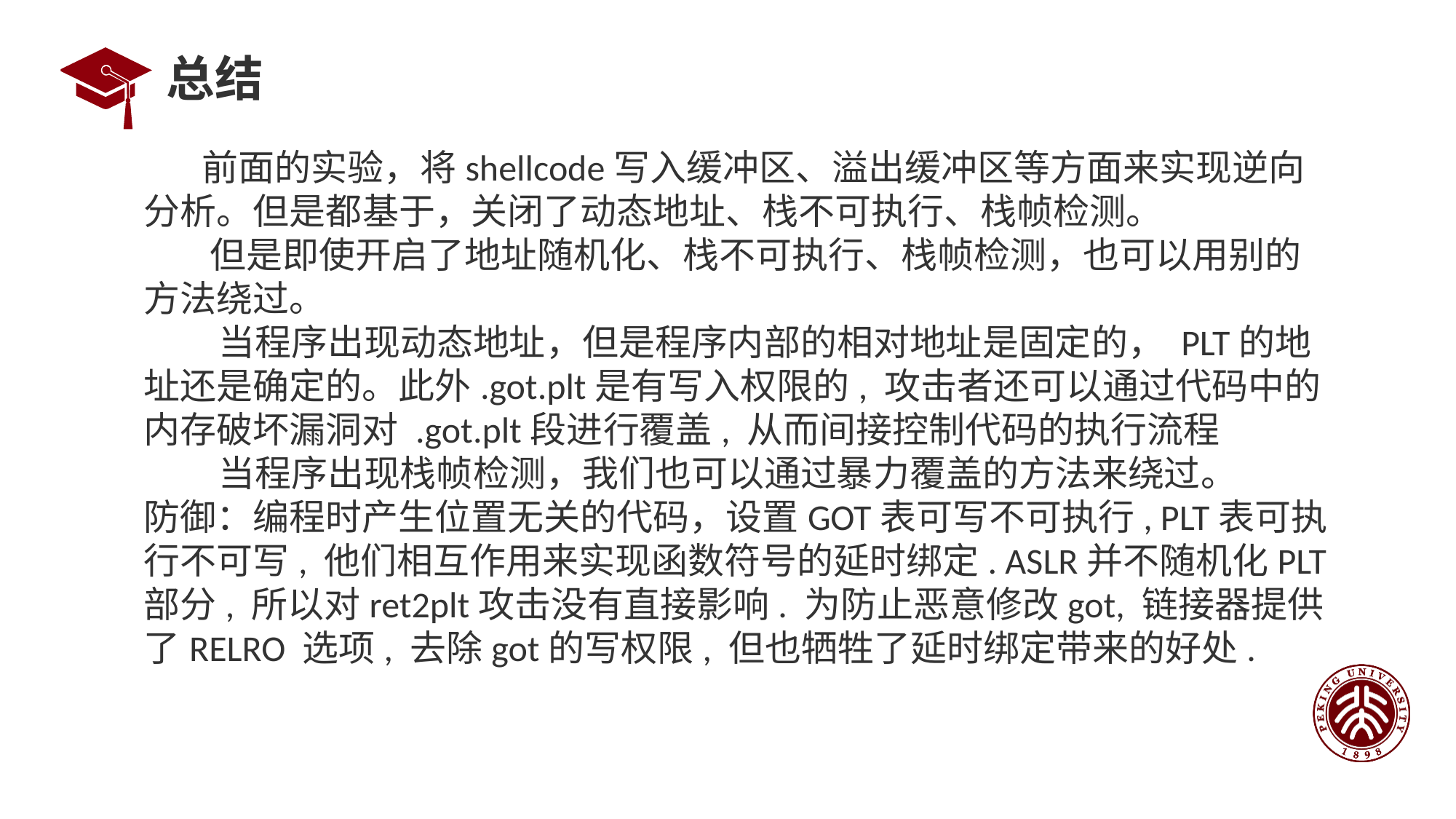

# 总结
      前面的实验，将shellcode写入缓冲区、溢出缓冲区等方面来实现逆向分析。但是都基于，关闭了动态地址、栈不可执行、栈帧检测。
       但是即使开启了地址随机化、栈不可执行、栈帧检测，也可以用别的方法绕过。
        当程序出现动态地址，但是程序内部的相对地址是固定的， PLT的地址还是确定的。此外.got.plt是有写入权限的, 攻击者还可以通过代码中的内存破坏漏洞对 .got.plt段进行覆盖, 从而间接控制代码的执行流程
        当程序出现栈帧检测，我们也可以通过暴力覆盖的方法来绕过。
防御：编程时产生位置无关的代码，设置GOT表可写不可执行, PLT表可执行不可写, 他们相互作用来实现函数符号的延时绑定. ASLR并不随机化PLT部分, 所以对ret2plt攻击没有直接影响. 为防止恶意修改got, 链接器提供了RELRO 选项, 去除got的写权限, 但也牺牲了延时绑定带来的好处.
31